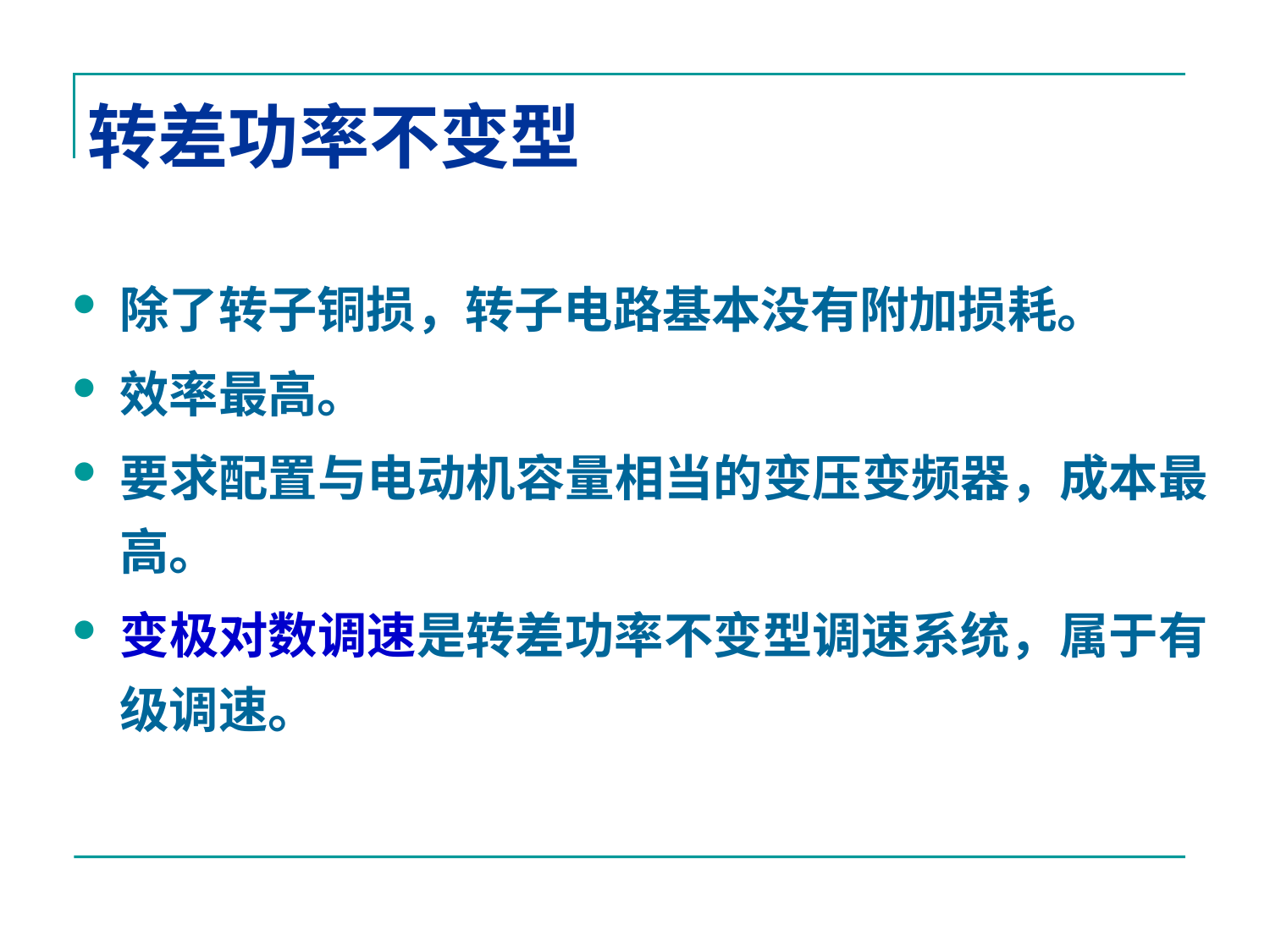

# 转差功率不变型
除了转子铜损，转子电路基本没有附加损耗。
效率最高。
要求配置与电动机容量相当的变压变频器，成本最高。
变极对数调速是转差功率不变型调速系统，属于有级调速。